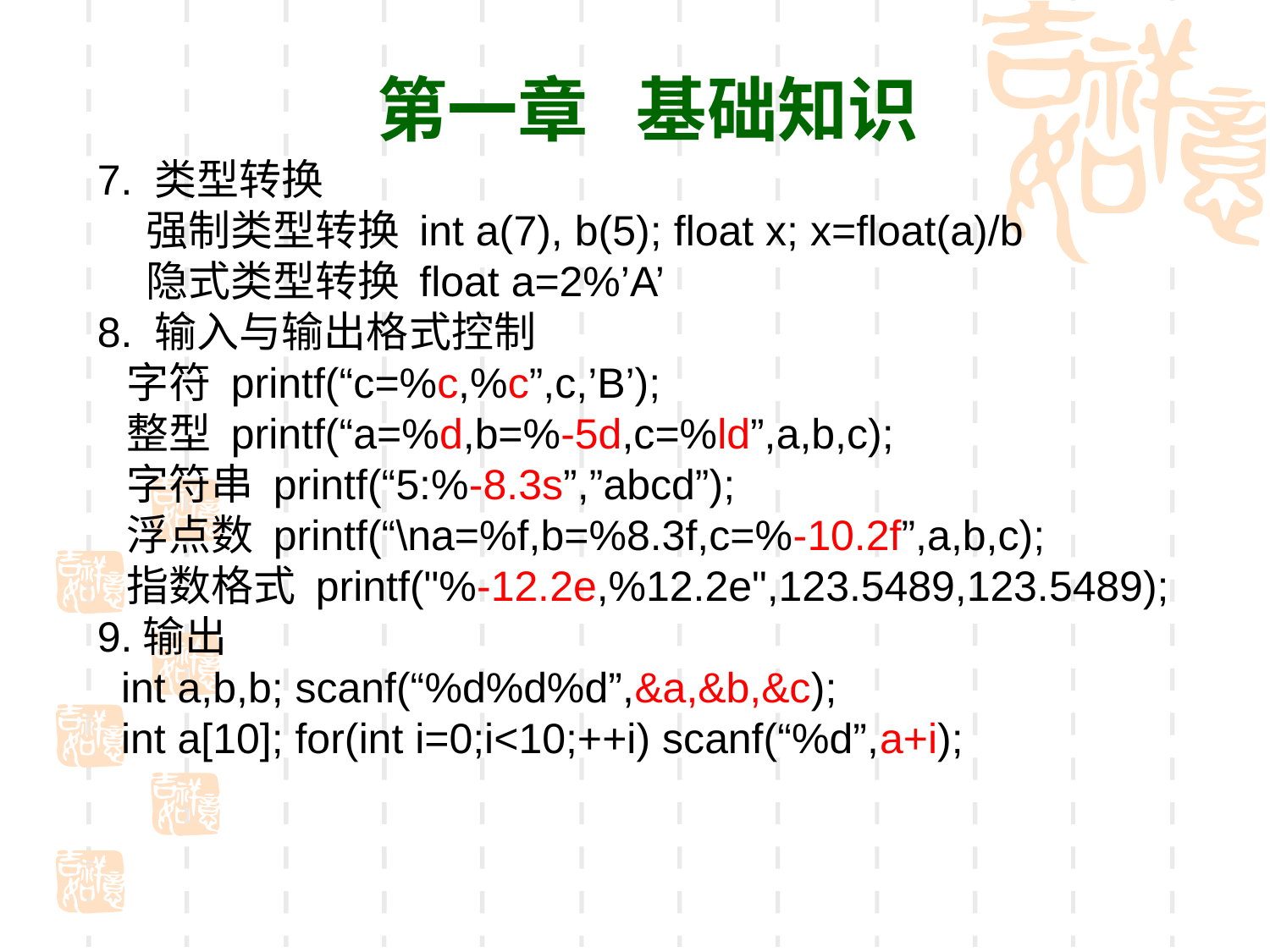

第一章   基础知识
7. 类型转换
    强制类型转换 int a(7), b(5); float x; x=float(a)/b
    隐式类型转换 float a=2%’A’
8. 输入与输出格式控制
  字符 printf(“c=%c,%c”,c,’B’);
  整型 printf(“a=%d,b=%-5d,c=%ld”,a,b,c);
  字符串 printf(“5:%-8.3s”,”abcd”);
  浮点数 printf(“\na=%f,b=%8.3f,c=%-10.2f”,a,b,c);
  指数格式 printf("%-12.2e,%12.2e",123.5489,123.5489);
9.输出
  int a,b,b; scanf(“%d%d%d”,&a,&b,&c);
  int a[10]; for(int i=0;i<10;++i) scanf(“%d”,a+i);